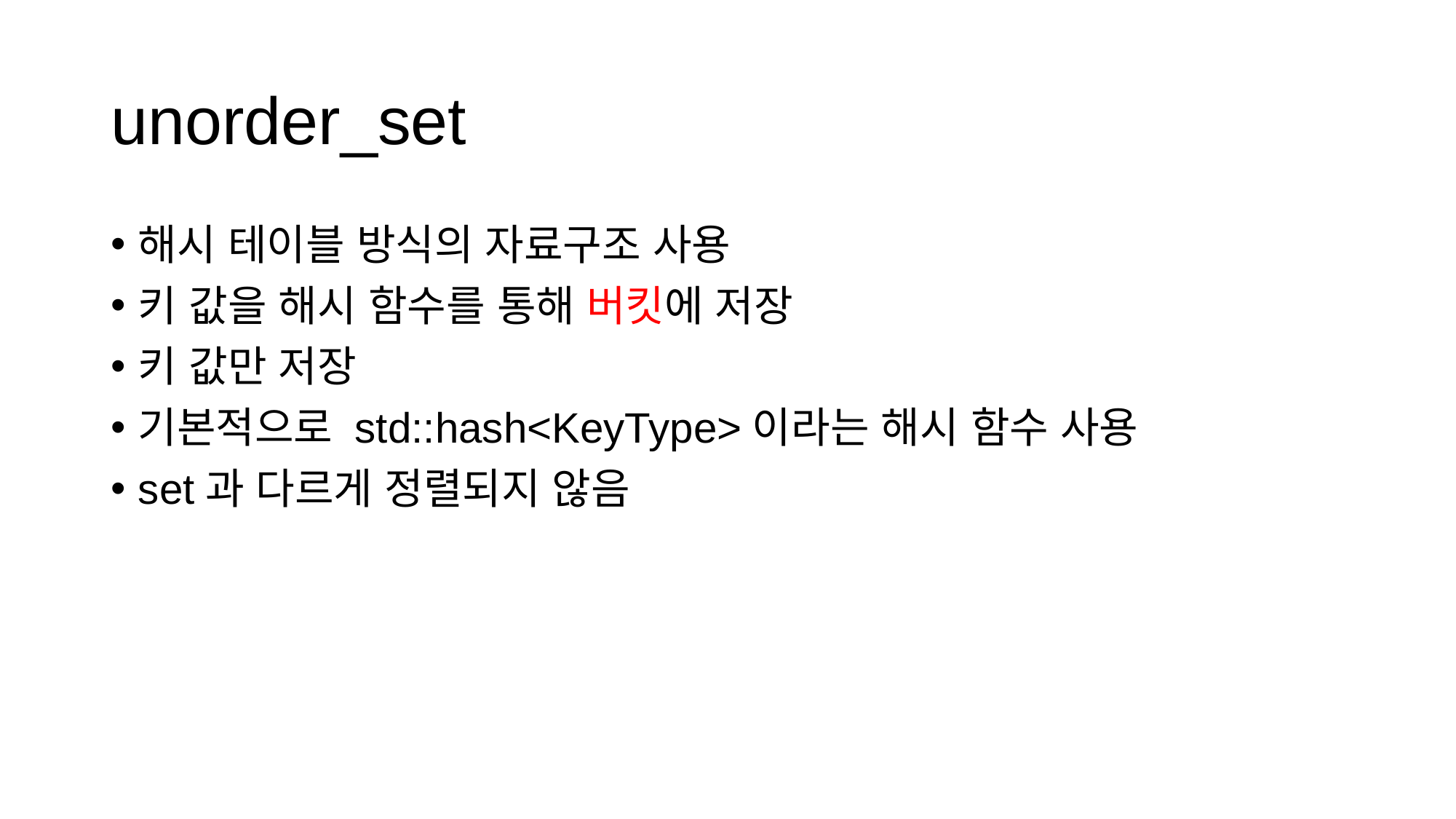

# unorder_set
해시 테이블 방식의 자료구조 사용
키 값을 해시 함수를 통해 버킷에 저장
키 값만 저장
기본적으로 std::hash<KeyType>이라는 해시 함수 사용
set과 다르게 정렬되지 않음